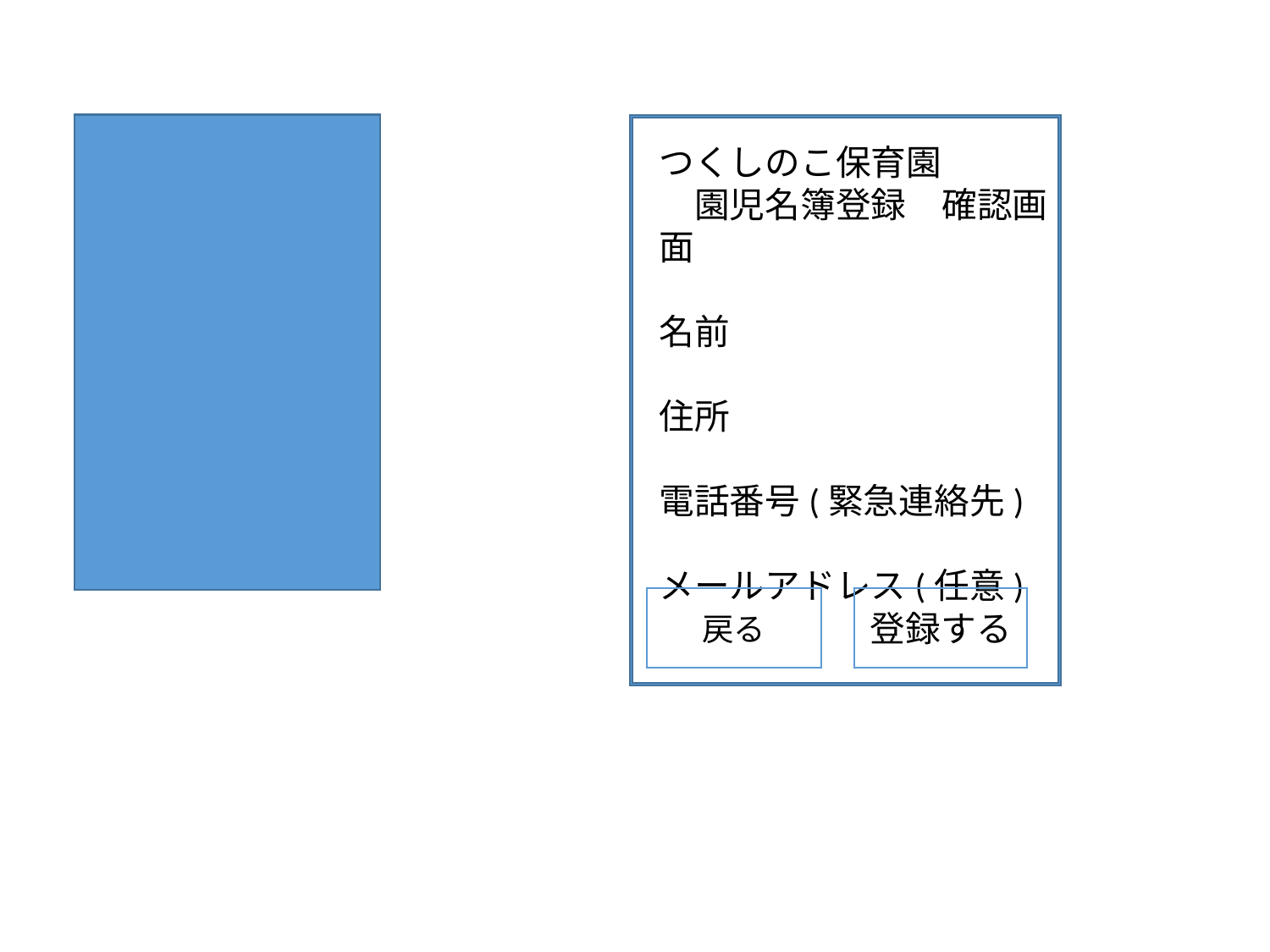

つくしのこ保育園　　	　園児名簿登録　確認画面

名前

住所

電話番号(緊急連絡先)

メールアドレス(任意)
登録する
戻る